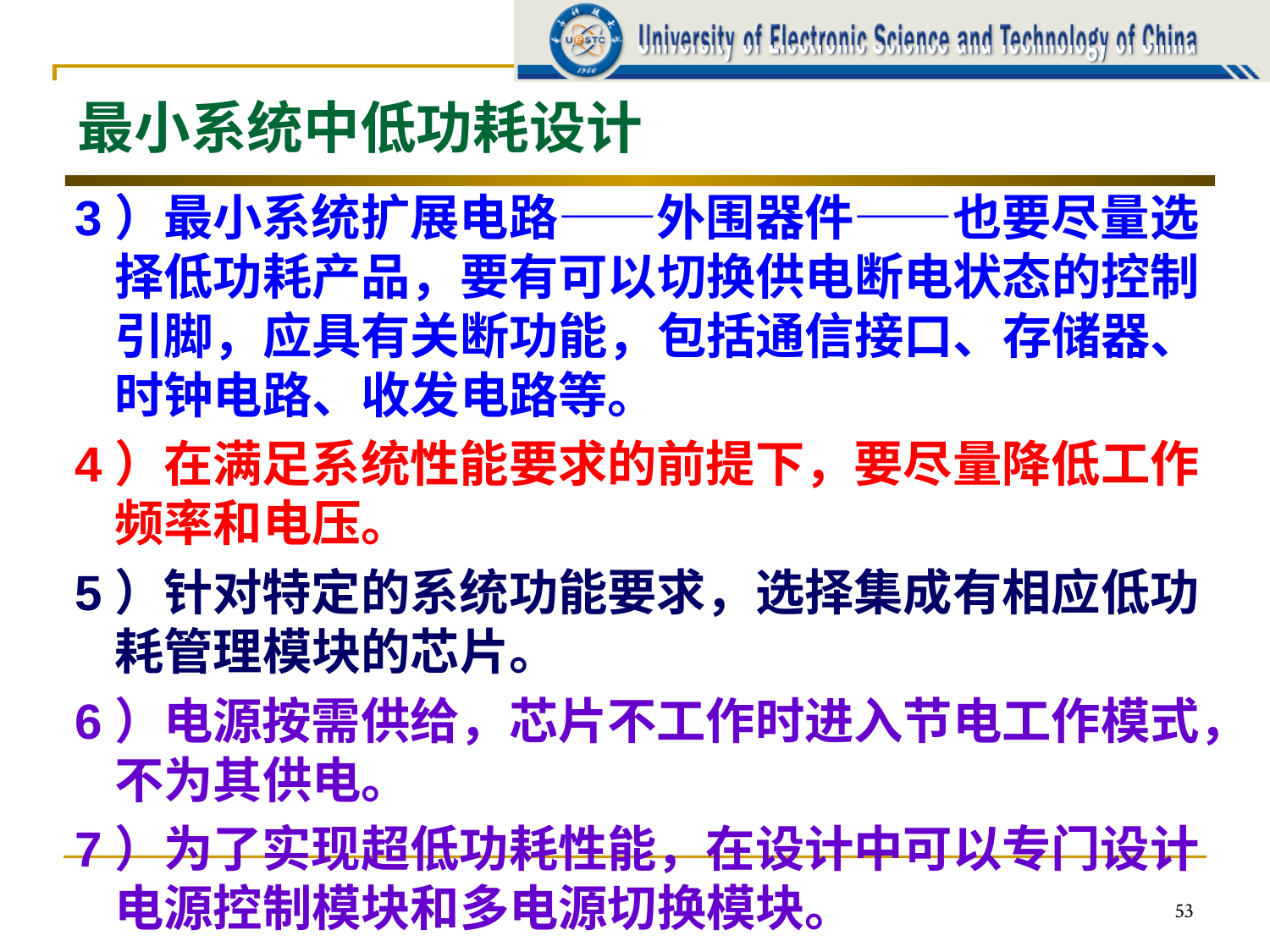

# 最小系统中低功耗设计
3）最小系统扩展电路——外围器件——也要尽量选择低功耗产品，要有可以切换供电断电状态的控制引脚，应具有关断功能，包括通信接口、存储器、时钟电路、收发电路等。
4）在满足系统性能要求的前提下，要尽量降低工作频率和电压。
5）针对特定的系统功能要求，选择集成有相应低功耗管理模块的芯片。
6）电源按需供给，芯片不工作时进入节电工作模式，不为其供电。
7）为了实现超低功耗性能，在设计中可以专门设计电源控制模块和多电源切换模块。

53